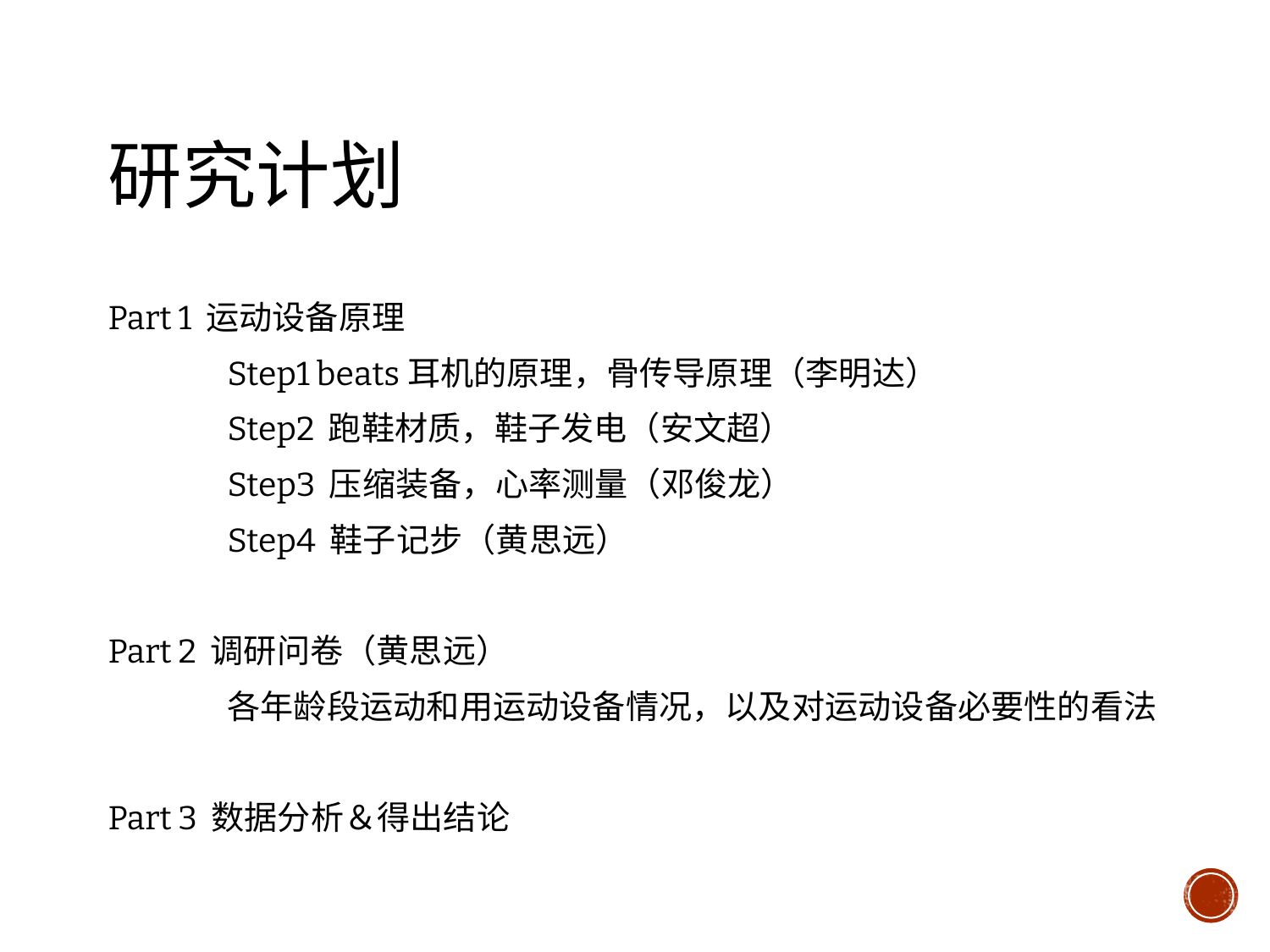

# 研究计划
Part 1 运动设备原理
	Step1 beats耳机的原理，骨传导原理（李明达）
	Step2 跑鞋材质，鞋子发电（安文超）
	Step3 压缩装备，心率测量（邓俊龙）
	Step4 鞋子记步（黄思远）

Part 2 调研问卷（黄思远）
	各年龄段运动和用运动设备情况，以及对运动设备必要性的看法

Part 3 数据分析＆得出结论